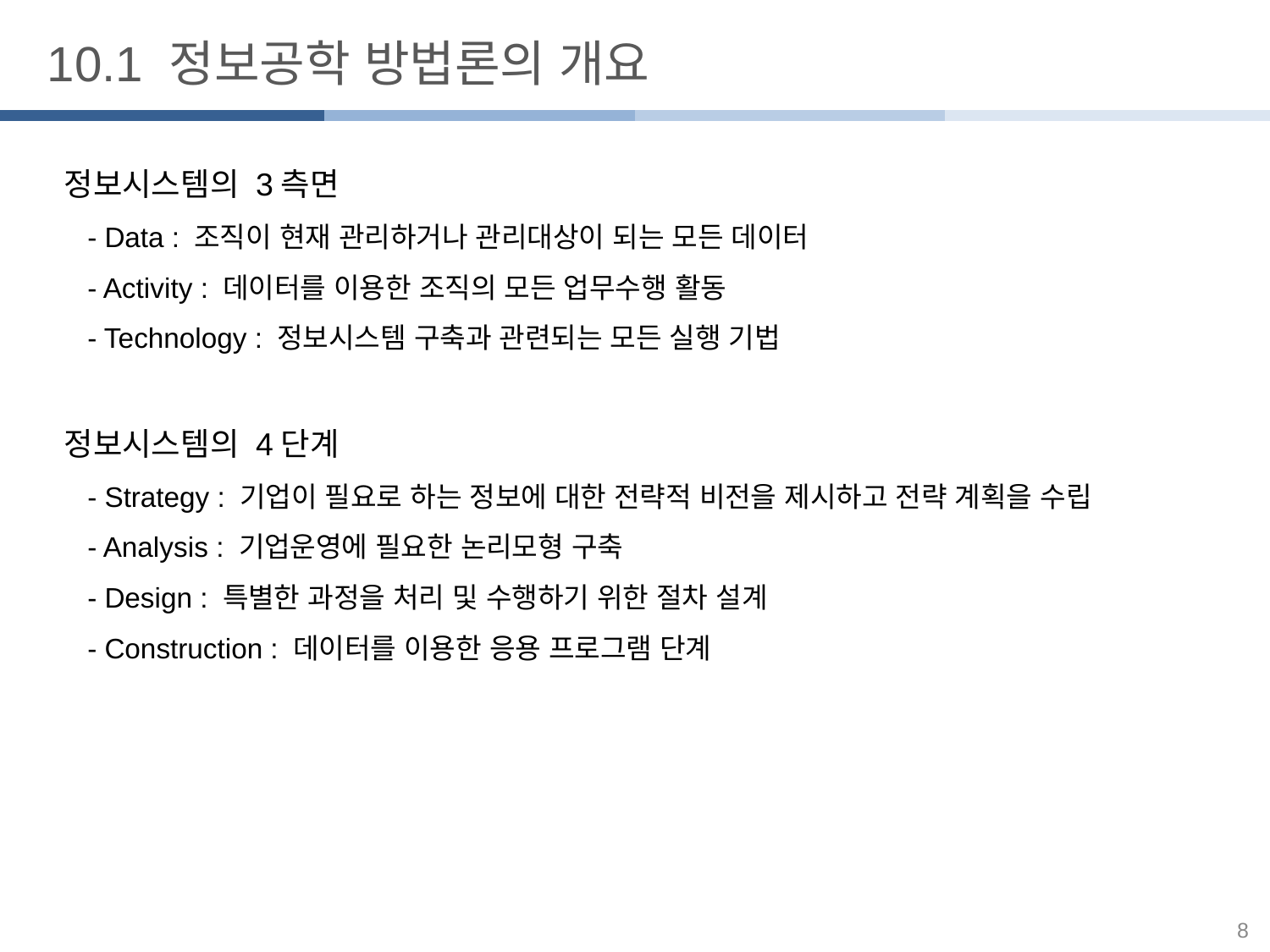

10.1 정보공학 방법론의 개요
정보시스템의 3측면
   - Data : 조직이 현재 관리하거나 관리대상이 되는 모든 데이터
   - Activity : 데이터를 이용한 조직의 모든 업무수행 활동
   - Technology : 정보시스템 구축과 관련되는 모든 실행 기법

정보시스템의 4단계
   - Strategy : 기업이 필요로 하는 정보에 대한 전략적 비전을 제시하고 전략 계획을 수립
   - Analysis : 기업운영에 필요한 논리모형 구축
   - Design : 특별한 과정을 처리 및 수행하기 위한 절차 설계
   - Construction : 데이터를 이용한 응용 프로그램 단계

8